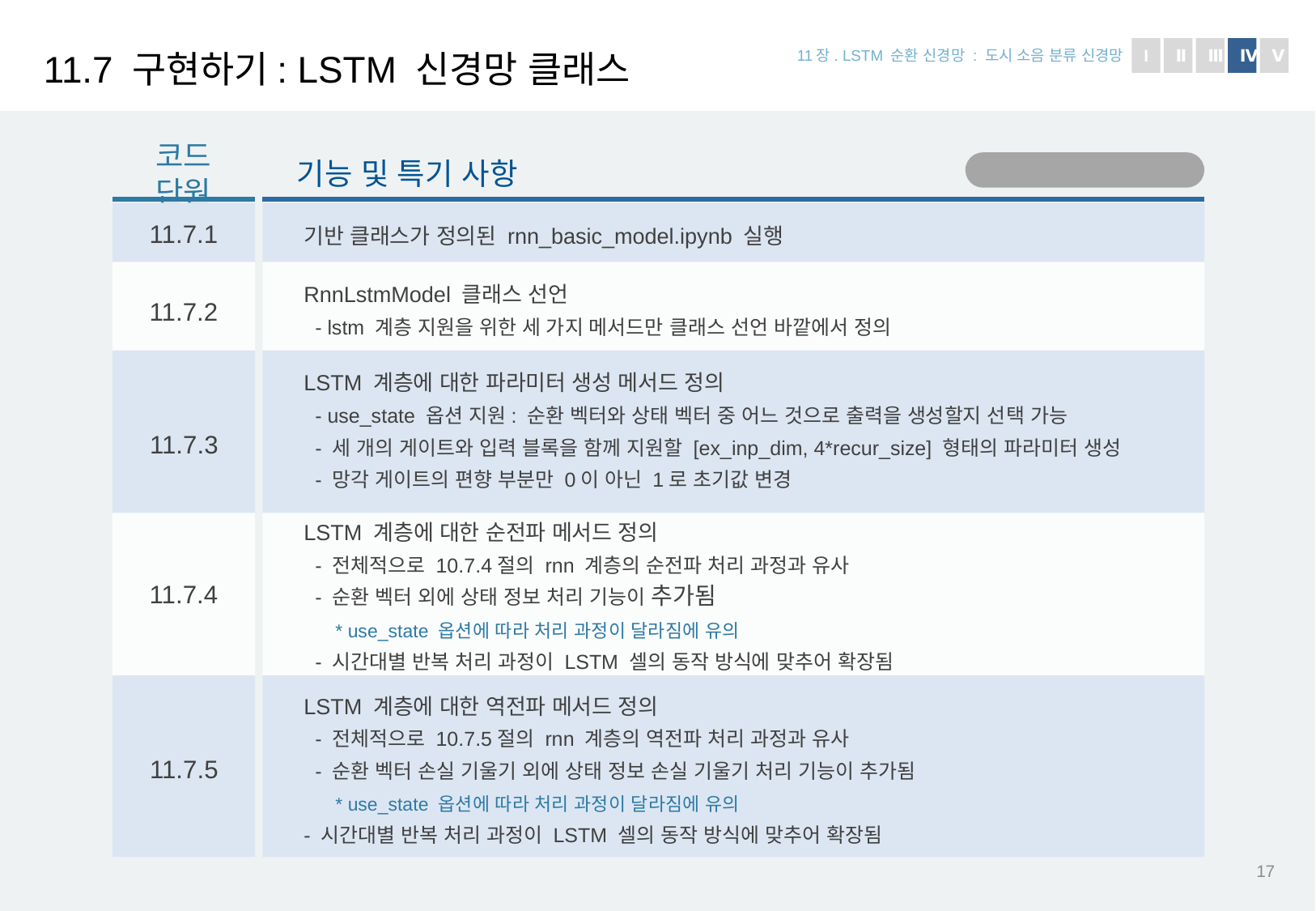

# 11.7 구현하기: LSTM 신경망 클래스
11장. LSTM 순환 신경망 : 도시 소음 분류 신경망
I
Ⅱ
Ⅲ
Ⅳ
Ⅴ
코드 단원
기능 및 특기 사항
rnn_lstm_model.ipynb

11.7.1
기반 클래스가 정의된 rnn_basic_model.ipynb 실행

RnnLstmModel 클래스 선언
  - lstm 계층 지원을 위한 세 가지 메서드만 클래스 선언 바깥에서 정의
11.7.2

LSTM 계층에 대한 파라미터 생성 메서드 정의
  - use_state 옵션 지원: 순환 벡터와 상태 벡터 중 어느 것으로 출력을 생성할지 선택 가능
  - 세 개의 게이트와 입력 블록을 함께 지원할 [ex_inp_dim, 4*recur_size] 형태의 파라미터 생성
  - 망각 게이트의 편향 부분만 0이 아닌 1로 초기값 변경
11.7.3
LSTM 계층에 대한 순전파 메서드 정의
  - 전체적으로 10.7.4절의 rnn 계층의 순전파 처리 과정과 유사
  - 순환 벡터 외에 상태 정보 처리 기능이 추가됨
      * use_state 옵션에 따라 처리 과정이 달라짐에 유의
  - 시간대별 반복 처리 과정이 LSTM 셀의 동작 방식에 맞추어 확장됨

11.7.4

LSTM 계층에 대한 역전파 메서드 정의
  - 전체적으로 10.7.5절의 rnn 계층의 역전파 처리 과정과 유사
  - 순환 벡터 손실 기울기 외에 상태 정보 손실 기울기 처리 기능이 추가됨
      * use_state 옵션에 따라 처리 과정이 달라짐에 유의
- 시간대별 반복 처리 과정이 LSTM 셀의 동작 방식에 맞추어 확장됨
11.7.5
17